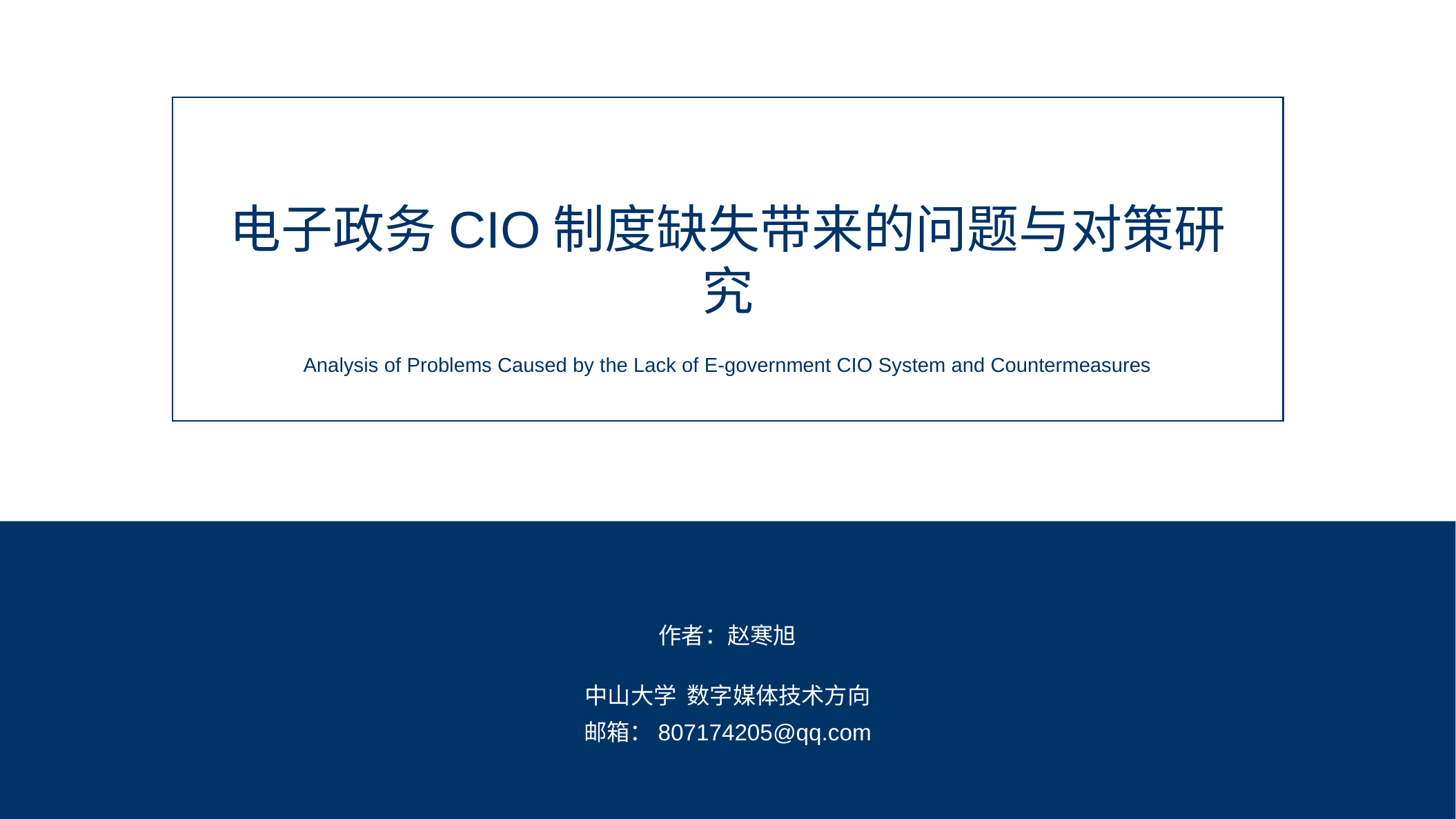

电子政务CIO制度缺失带来的问题与对策研究
Analysis of Problems Caused by the Lack of E-government CIO System and Countermeasures

作者：赵寒旭
中山大学 数字媒体技术方向
邮箱：807174205@qq.com